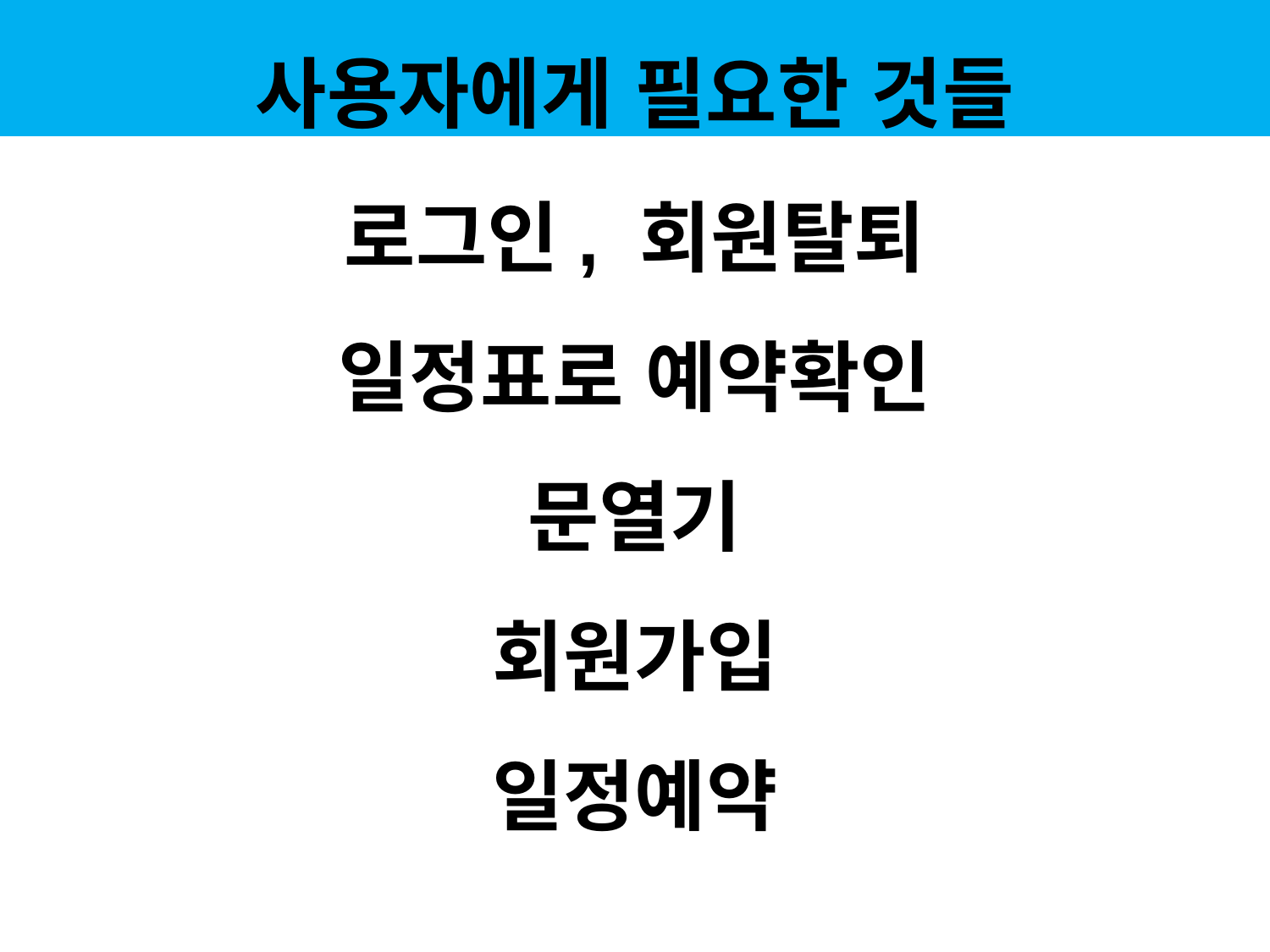

# 사용자에게 필요한 것들
로그인, 회원탈퇴
일정표로 예약확인
문열기
회원가입
일정예약